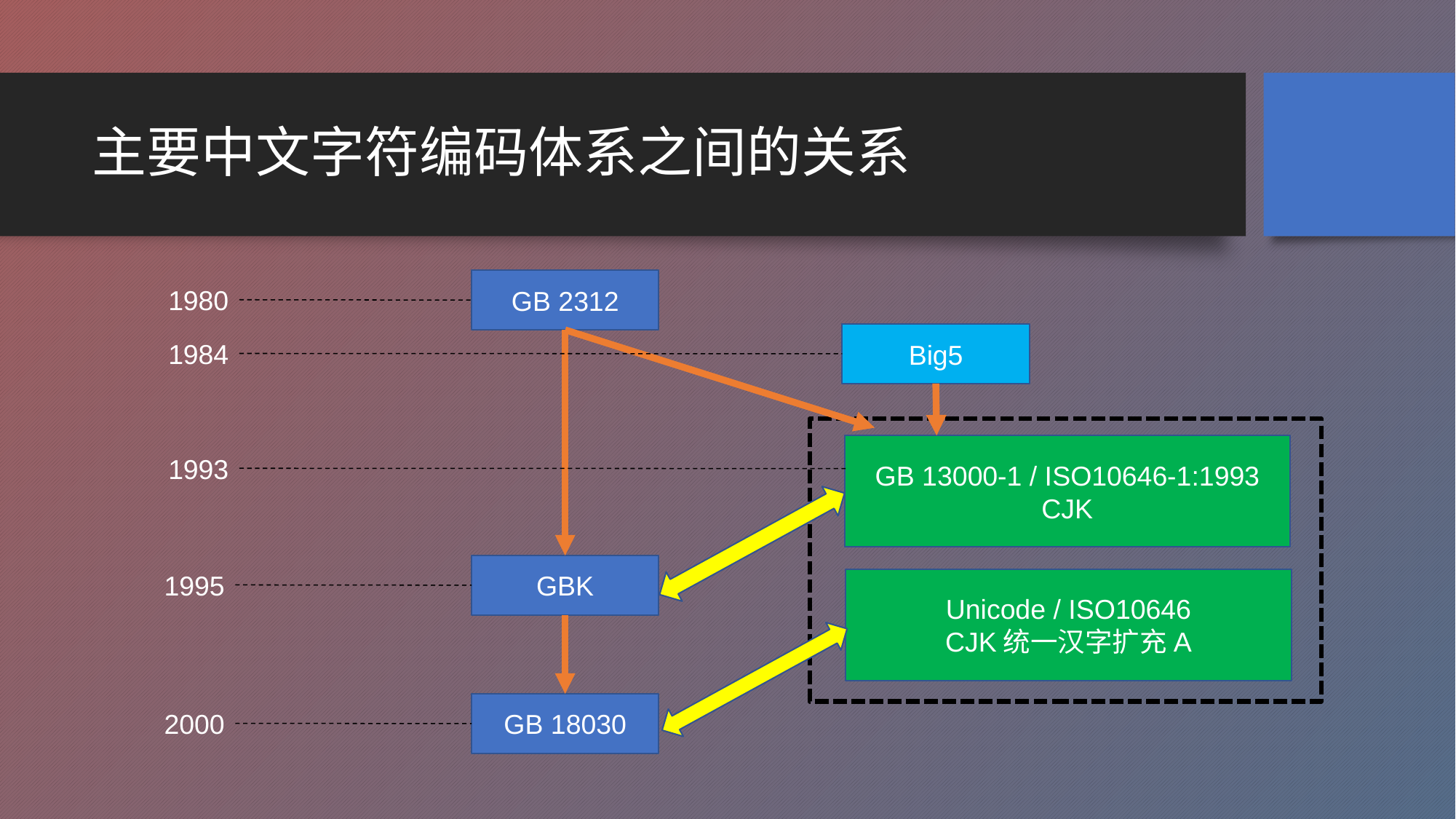

# 主要中文字符编码体系之间的关系
GB 2312
1980
Big5
1984

GB 13000-1 / ISO10646-1:1993
CJK
1993

GBK
1995
Unicode / ISO10646
CJK统一汉字扩充A

GB 18030
2000